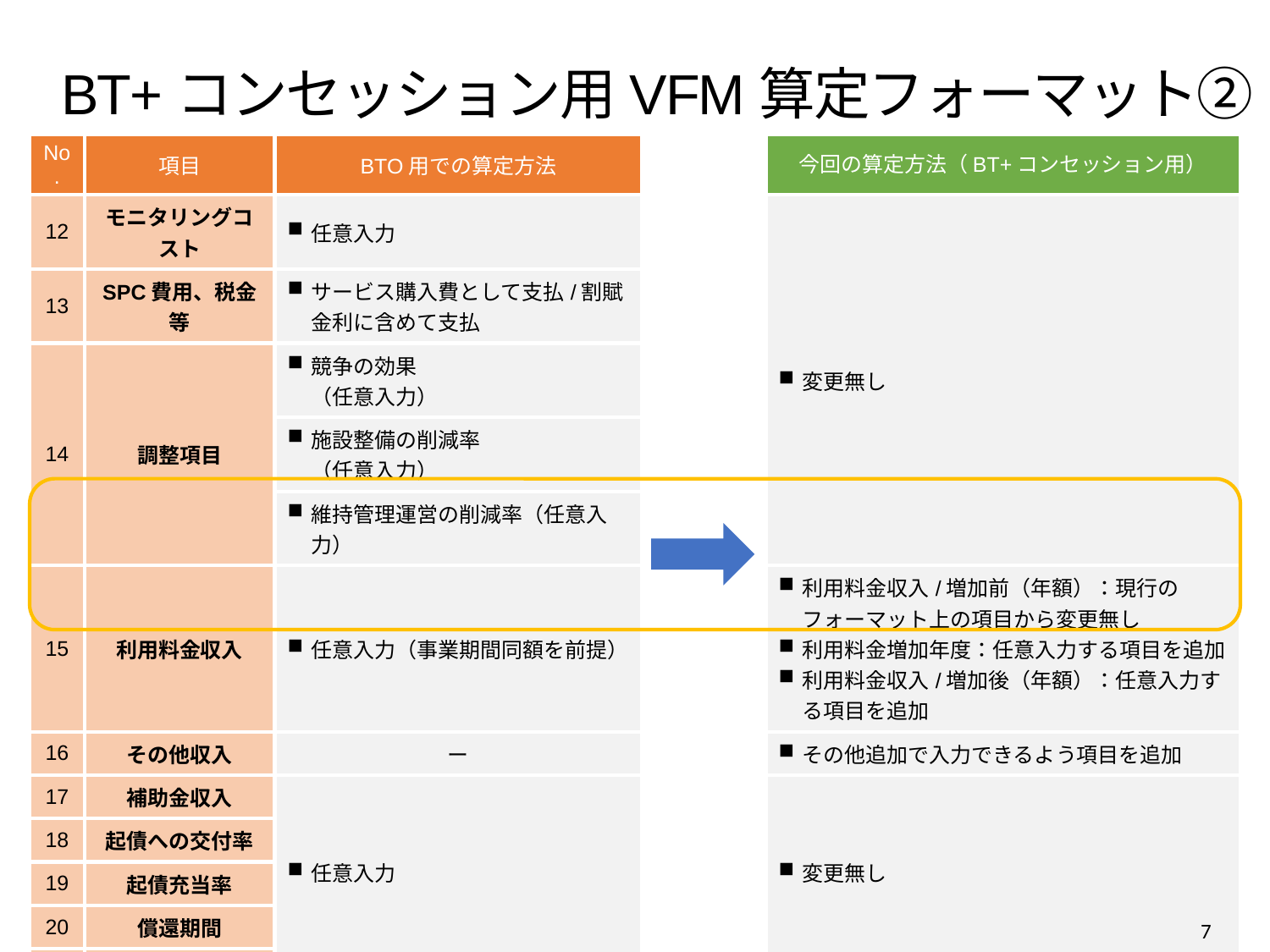

# BT+コンセッション用VFM算定フォーマット②
| No. | 項目 | BTO用での算定方法 |  | 今回の算定方法（BT+コンセッション用） |
| --- | --- | --- | --- | --- |
| 12 | モニタリングコスト | 任意入力 |  | 変更無し |
| 13 | SPC費用、税金等 | サービス購入費として支払/割賦金利に含めて支払 |  |  |
| 14 | 調整項目 | 競争の効果 （任意入力） |  |  |
|  |  | 施設整備の削減率 （任意入力） |  |  |
|  |  | 維持管理運営の削減率（任意入力） |  |  |
| 15 | 利用料金収入 | 任意入力（事業期間同額を前提） |  | 利用料金収入/増加前（年額）：現行のフォーマット上の項目から変更無し 利用料金増加年度：任意入力する項目を追加 利用料金収入/増加後（年額）：任意入力する項目を追加 |
| 16 | その他収入 | ー |  | その他追加で入力できるよう項目を追加 |
| 17 | 補助金収入 | 任意入力 |  | 変更無し |
| 18 | 起債への交付率 |  |  |  |
| 19 | 起債充当率 |  |  |  |
| 20 | 償還期間 |  |  |  |
| 21 | 地方債利息 |  |  |  |

7